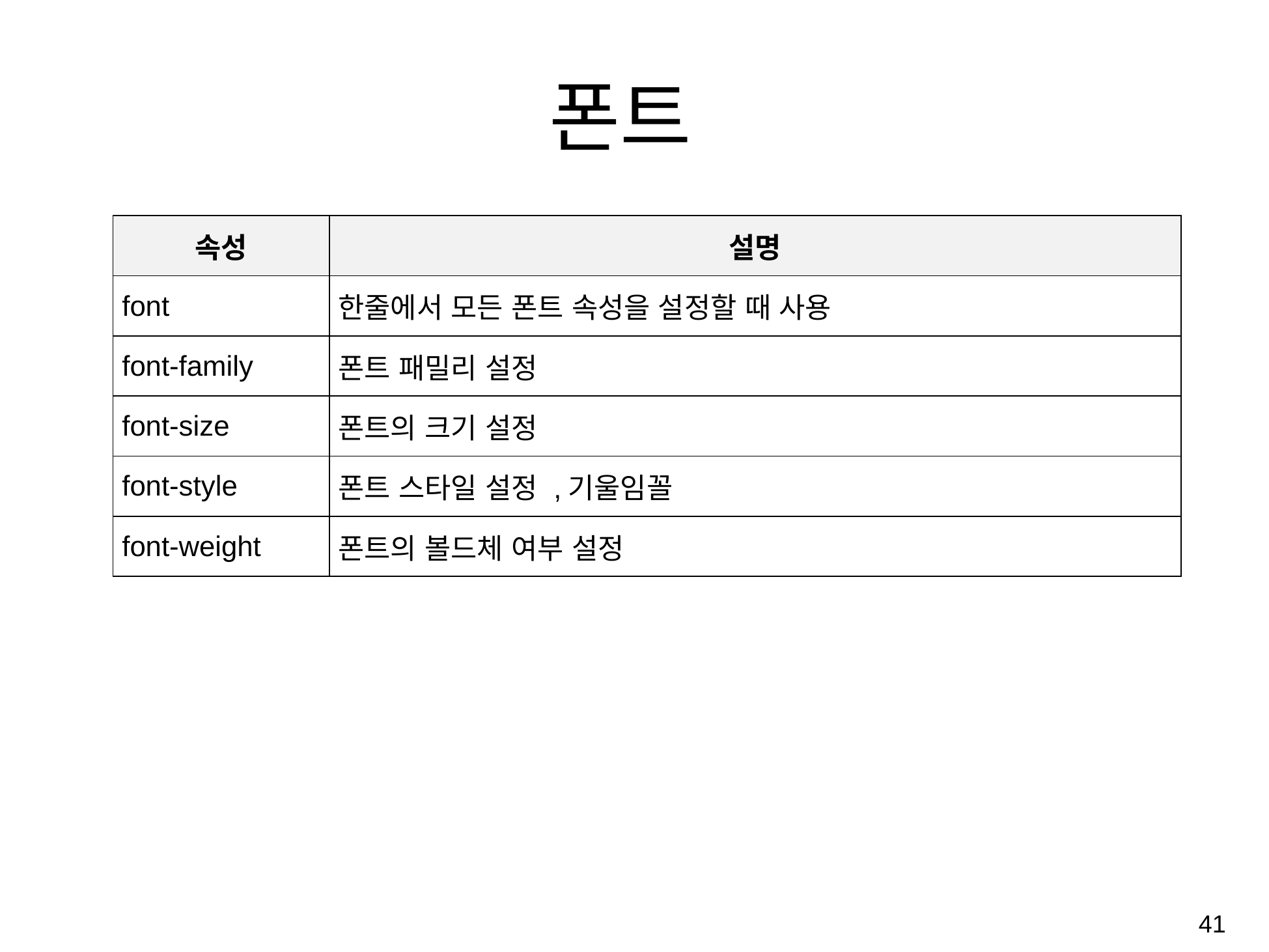

# 폰트
| 속성 | 설명 |
| --- | --- |
| font | 한줄에서 모든 폰트 속성을 설정할 때 사용 |
| font-family | 폰트 패밀리 설정 |
| font-size | 폰트의 크기 설정 |
| font-style | 폰트 스타일 설정 ,기울임꼴 |
| font-weight | 폰트의 볼드체 여부 설정 |
41